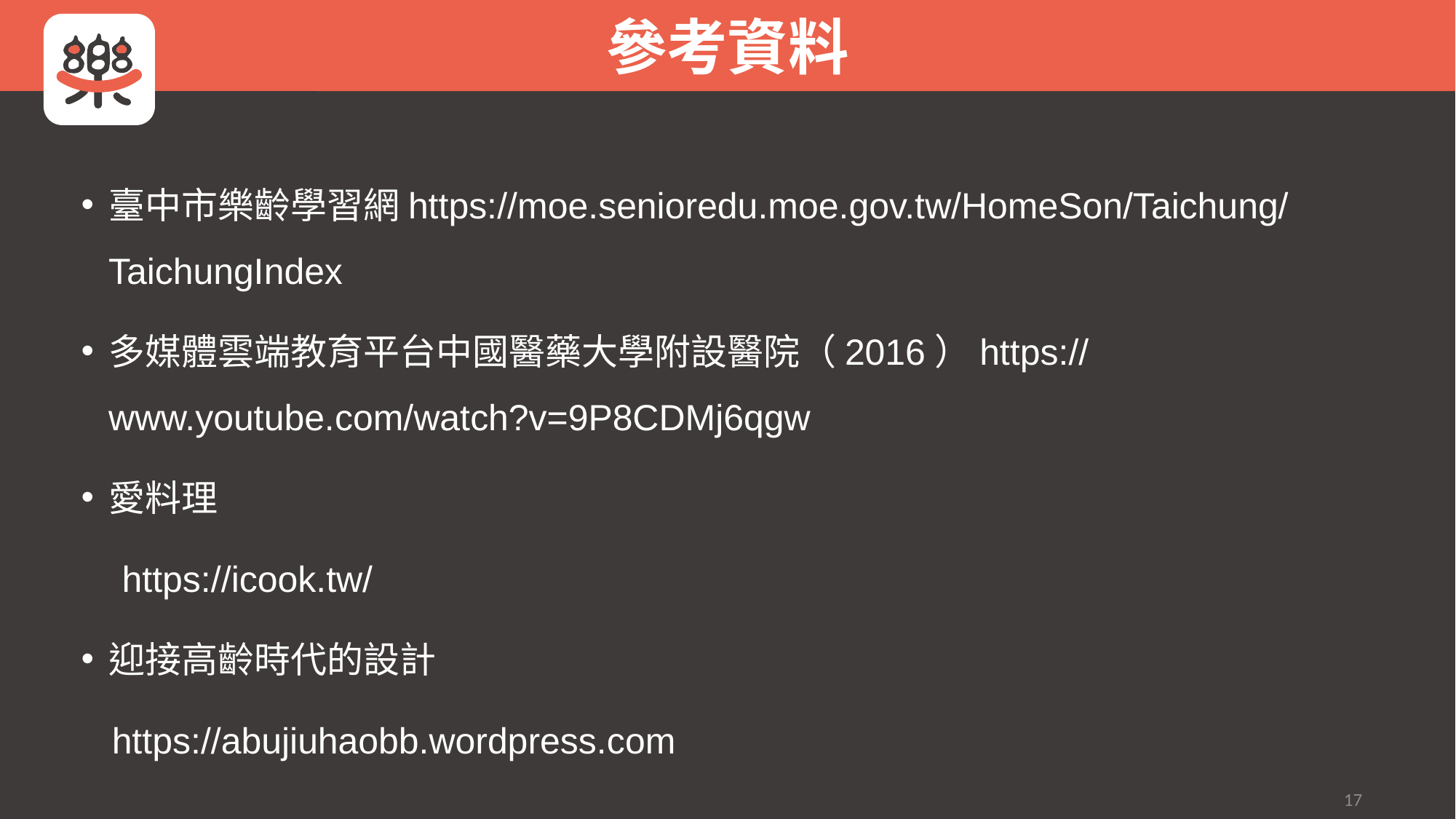

臺中市樂齡學習網https://moe.senioredu.moe.gov.tw/HomeSon/Taichung/TaichungIndex
多媒體雲端教育平台中國醫藥大學附設醫院（2016）https://www.youtube.com/watch?v=9P8CDMj6qgw
愛料理
    https://icook.tw/
迎接高齡時代的設計
   https://abujiuhaobb.wordpress.com